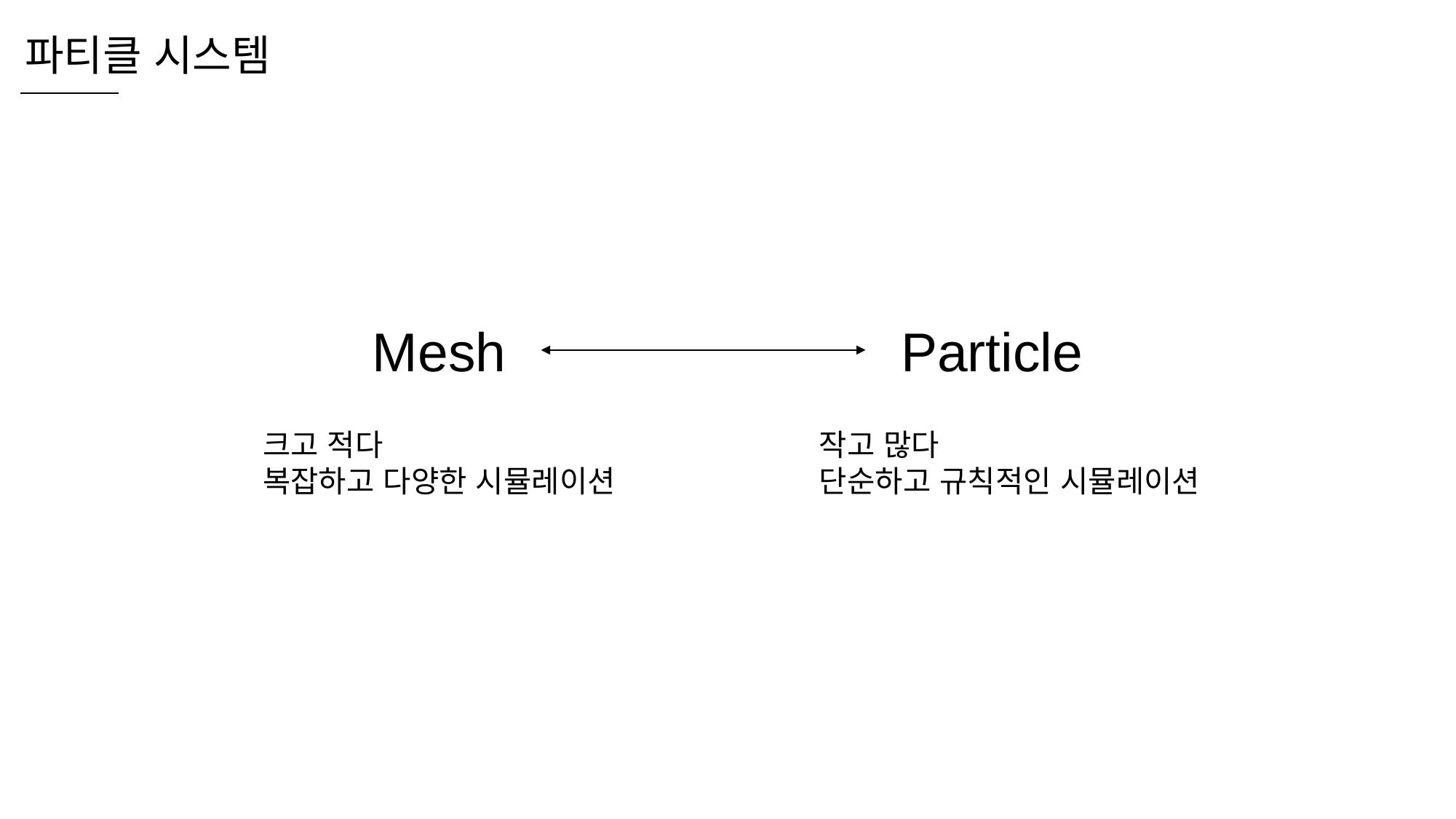

파티클 시스템
Mesh
Particle
크고 적다
복잡하고 다양한 시뮬레이션
작고 많다
단순하고 규칙적인 시뮬레이션